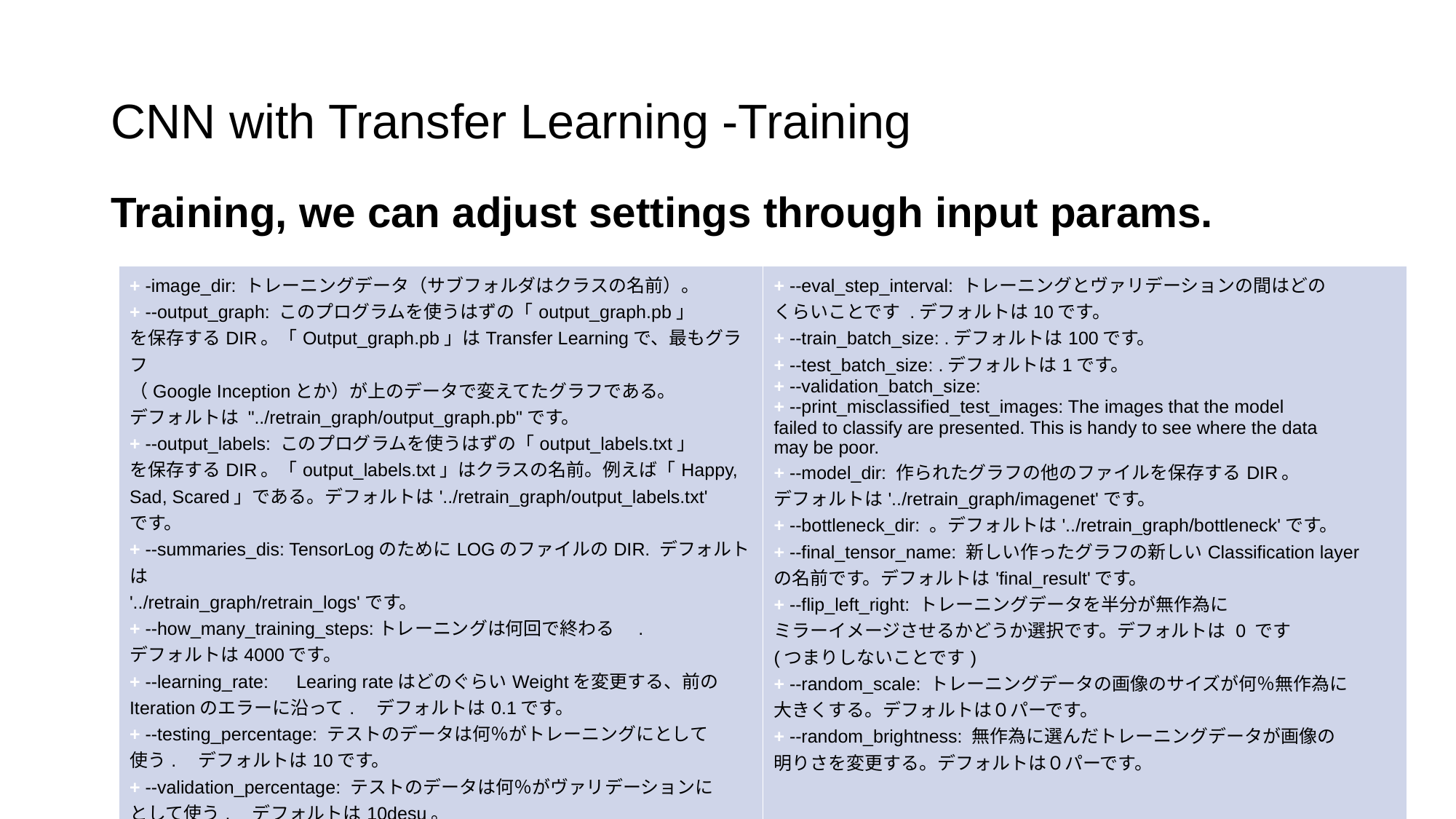

# CNN with Transfer Learning -Training
Training, we can adjust settings through input params.

| + -image\_dir: トレーニングデータ（サブフォルダはクラスの名前）。 + --output\_graph: このプログラムを使うはずの「output\_graph.pb」 を保存するDIR。「Output\_graph.pb」はTransfer Learningで、最もグラフ （Google Inceptionとか）が上のデータで変えてたグラフである。 デフォルトは "../retrain\_graph/output\_graph.pb"です。 + --output\_labels: このプログラムを使うはずの「output\_labels.txt」 を保存するDIR。「output\_labels.txt」はクラスの名前。例えば「Happy, Sad, Scared」である。デフォルトは'../retrain\_graph/output\_labels.txt' です。 + --summaries\_dis: TensorLogのためにLOGのファイルのDIR. デフォルトは '../retrain\_graph/retrain\_logs'です。 + --how\_many\_training\_steps:トレーニングは何回で終わる　. デフォルトは4000です。 + --learning\_rate:　Learing rateはどのぐらいWeightを変更する、前の Iterationのエラーに沿って.　デフォルトは0.1です。 + --testing\_percentage: テストのデータは何％がトレーニングにとして 使う.　デフォルトは10です。 + --validation\_percentage: テストのデータは何％がヴァリデーションに として使う.　デフォルトは10desu。 | + --eval\_step\_interval: トレーニングとヴァリデーションの間はどの くらいことです .デフォルトは10です。 + --train\_batch\_size: .デフォルトは100です。 + --test\_batch\_size: .デフォルトは1です。 + --validation\_batch\_size: + --print\_misclassified\_test\_images: The images that the model failed to classify are presented. This is handy to see where the data may be poor. + --model\_dir: 作られたグラフの他のファイルを保存するDIR。 デフォルトは'../retrain\_graph/imagenet'です。 + --bottleneck\_dir: 。デフォルトは'../retrain\_graph/bottleneck'です。 + --final\_tensor\_name: 新しい作ったグラフの新しいClassification layer の名前です。デフォルトは'final\_result'です。 + --flip\_left\_right: トレーニングデータを半分が無作為に ミラーイメージさせるかどうか選択です。デフォルトは 0 です (つまりしないことです) + --random\_scale: トレーニングデータの画像のサイズが何％無作為に 大きくする。デフォルトは０パーです。 + --random\_brightness: 無作為に選んだトレーニングデータが画像の 明りさを変更する。デフォルトは０パーです。 |
| --- | --- |